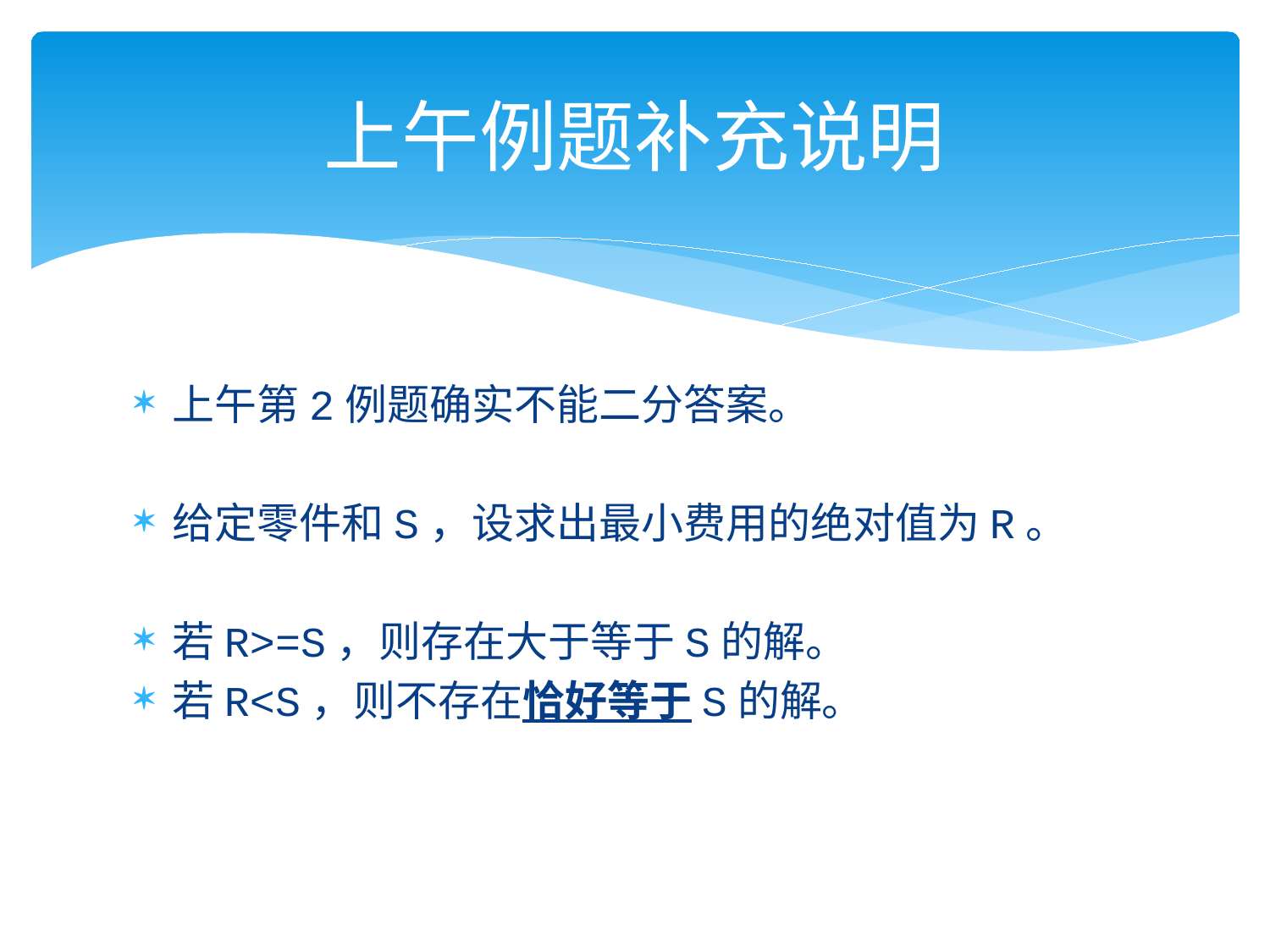

# 上午例题补充说明
上午第2例题确实不能二分答案。

给定零件和S，设求出最小费用的绝对值为R。

若R>=S，则存在大于等于S的解。
若R<S，则不存在恰好等于S的解。